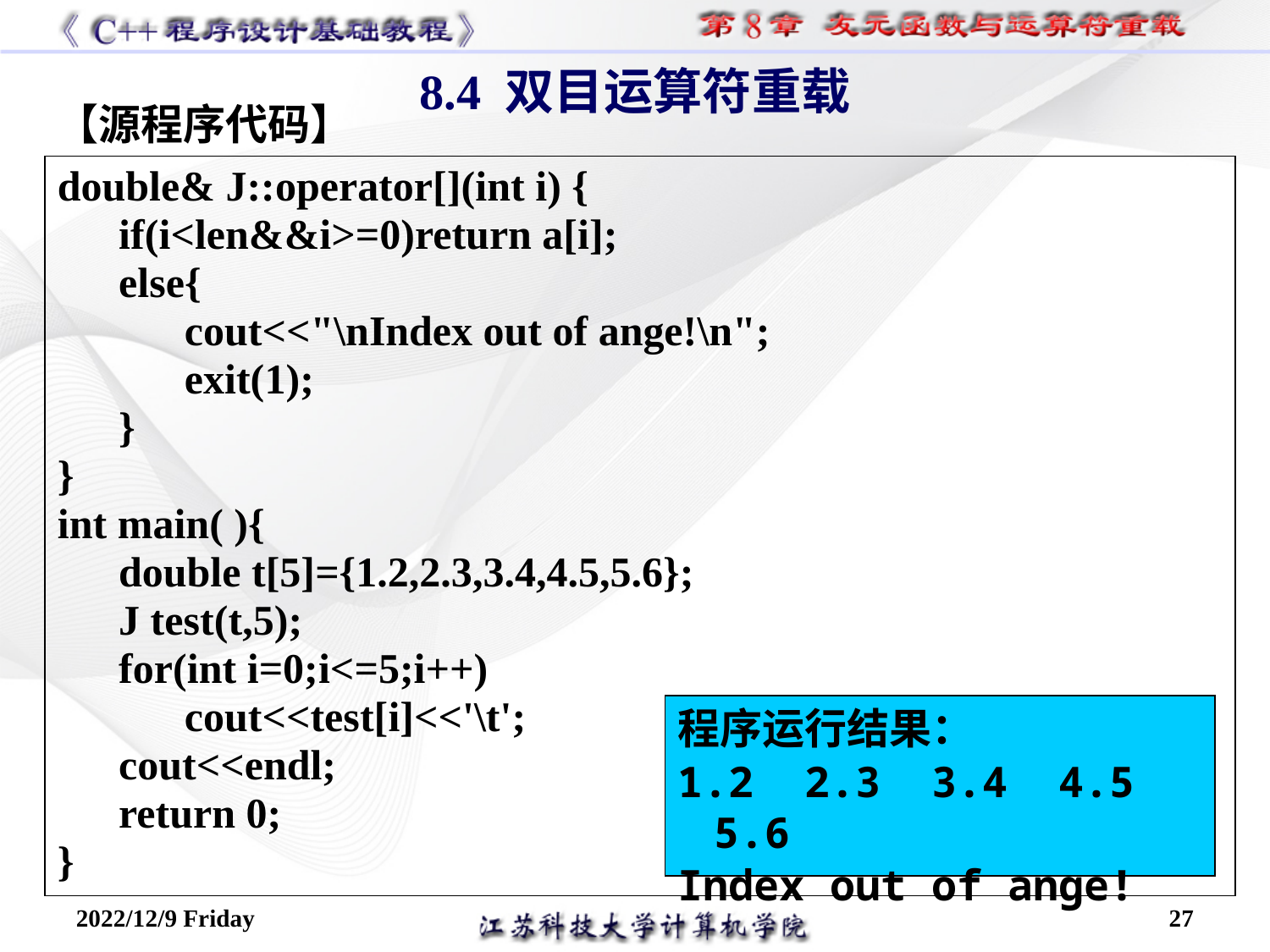

8.4 双目运算符重载
【源程序代码】
double& J::operator[](int i) {
if(i<len&&i>=0)return a[i];
else{
cout<<"\nIndex out of ange!\n";
exit(1);
}
}
int main( ){
double t[5]={1.2,2.3,3.4,4.5,5.6};
J test(t,5);
for(int i=0;i<=5;i++)
cout<<test[i]<<'\t';
cout<<endl;
return 0;
}
程序运行结果：
1.2  2.3  3.4  4.5  5.6
Index out of ange!